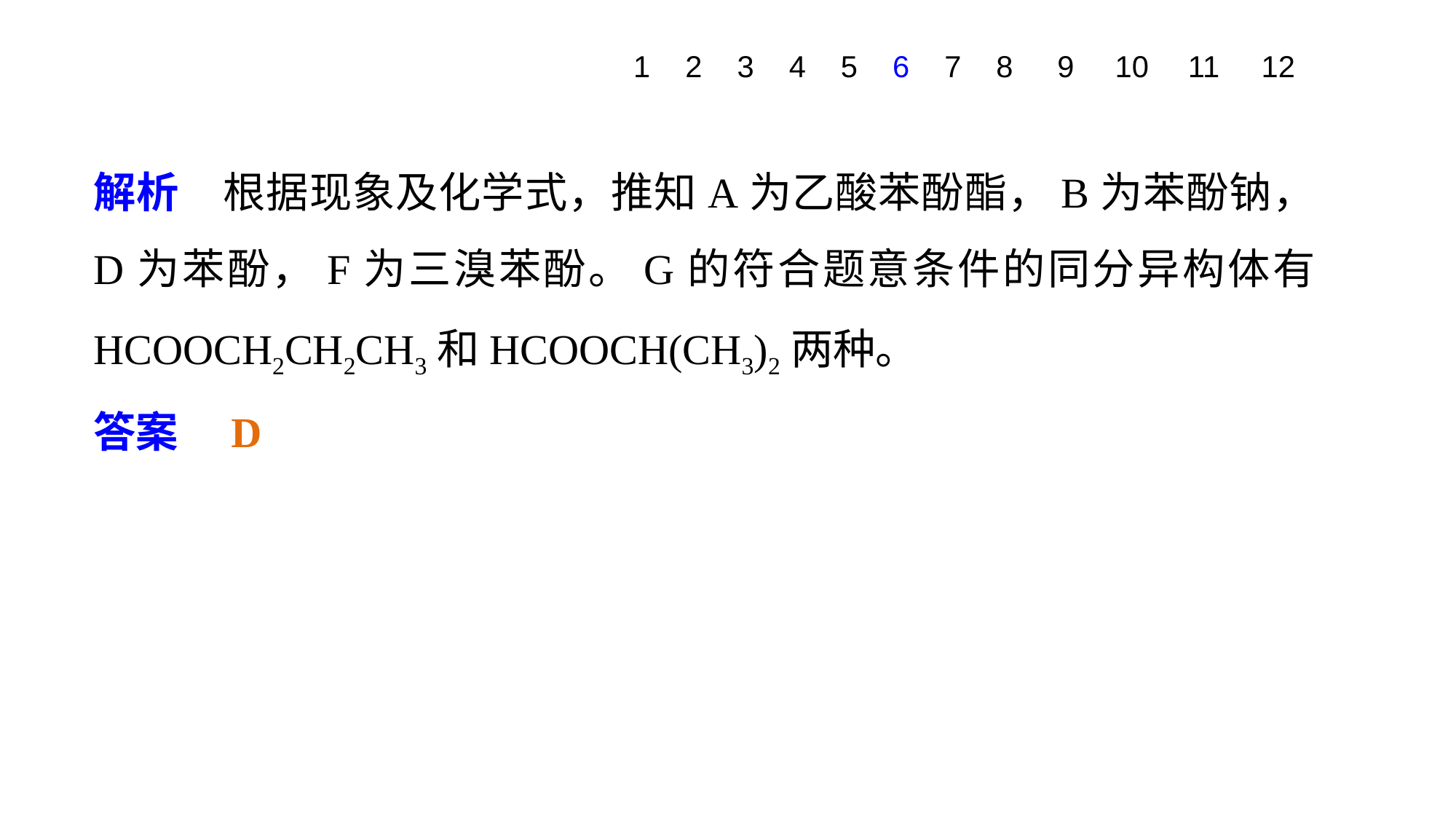

1
2
3
4
5
6
7
8
9
10
11
12

解析　根据现象及化学式，推知A为乙酸苯酚酯，B为苯酚钠，D为苯酚，F为三溴苯酚。G的符合题意条件的同分异构体有HCOOCH2CH2CH3和HCOOCH(CH3)2两种。
答案　D